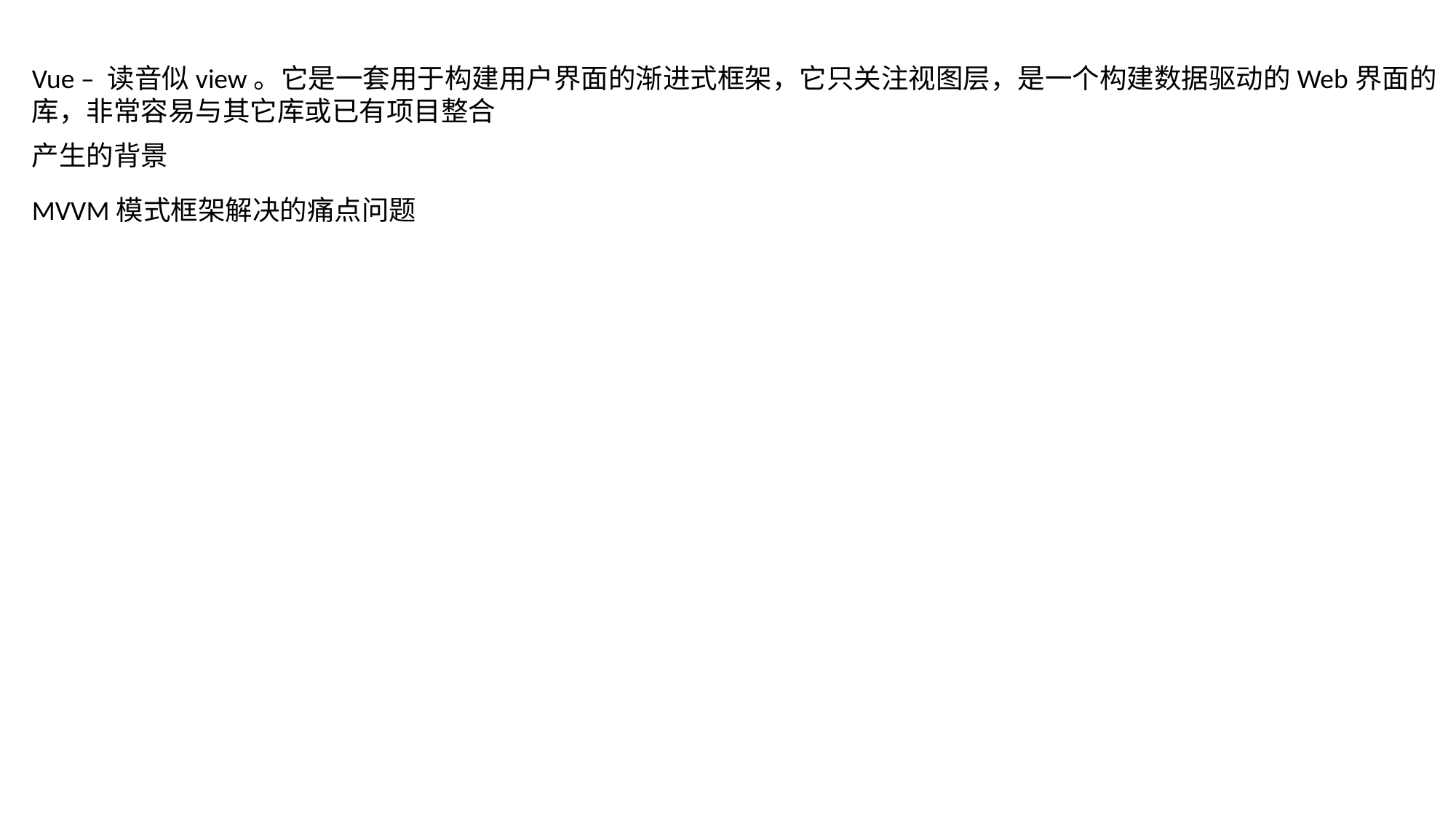

Vue – 读音似view。它是一套用于构建用户界面的渐进式框架，它只关注视图层，是一个构建数据驱动的Web界面的库，非常容易与其它库或已有项目整合
产生的背景
MVVM模式框架解决的痛点问题